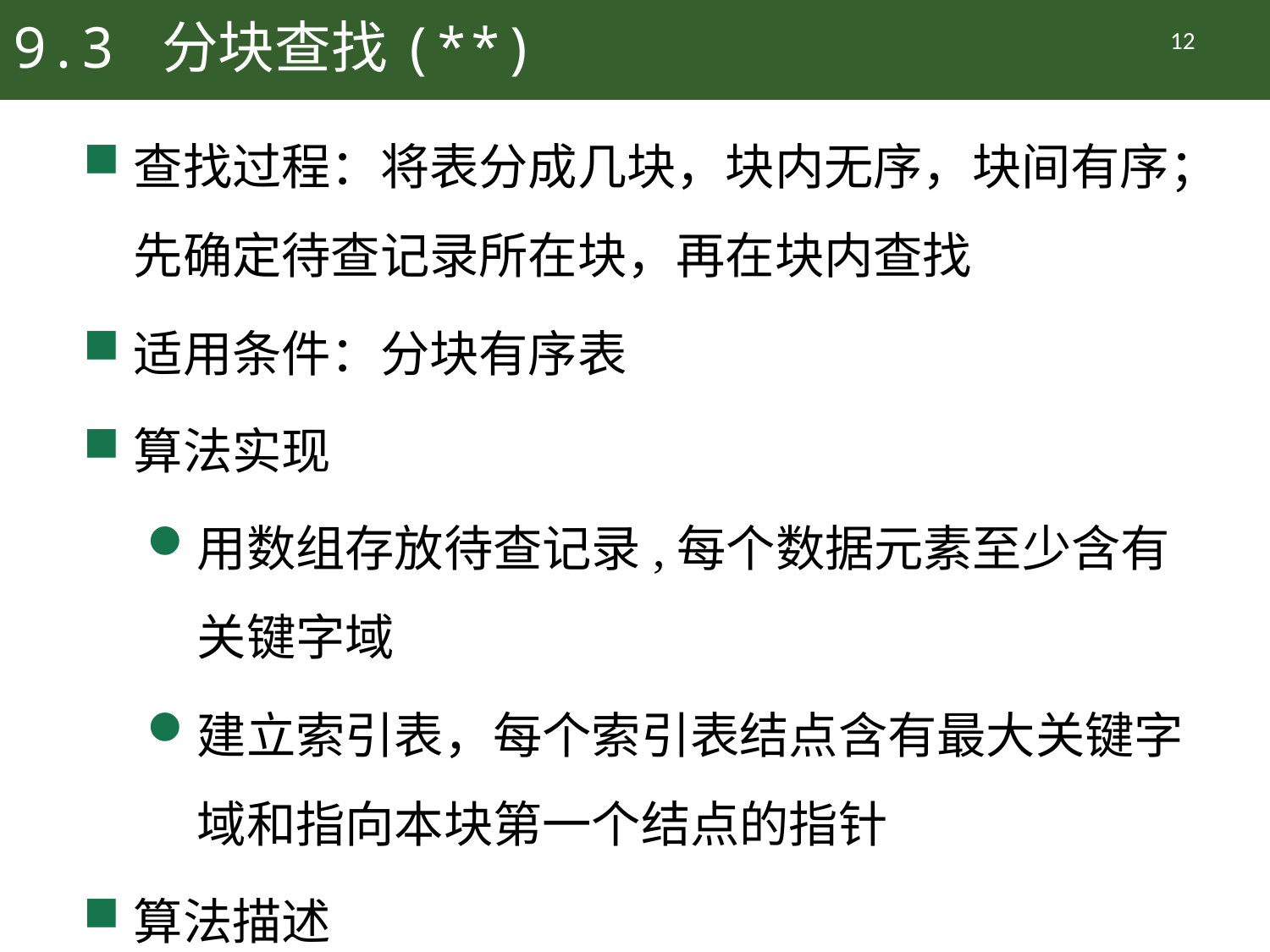

# 9.3 分块查找(**)
12
查找过程：将表分成几块，块内无序，块间有序；先确定待查记录所在块，再在块内查找
适用条件：分块有序表
算法实现
用数组存放待查记录,每个数据元素至少含有关键字域
建立索引表，每个索引表结点含有最大关键字域和指向本块第一个结点的指针
算法描述